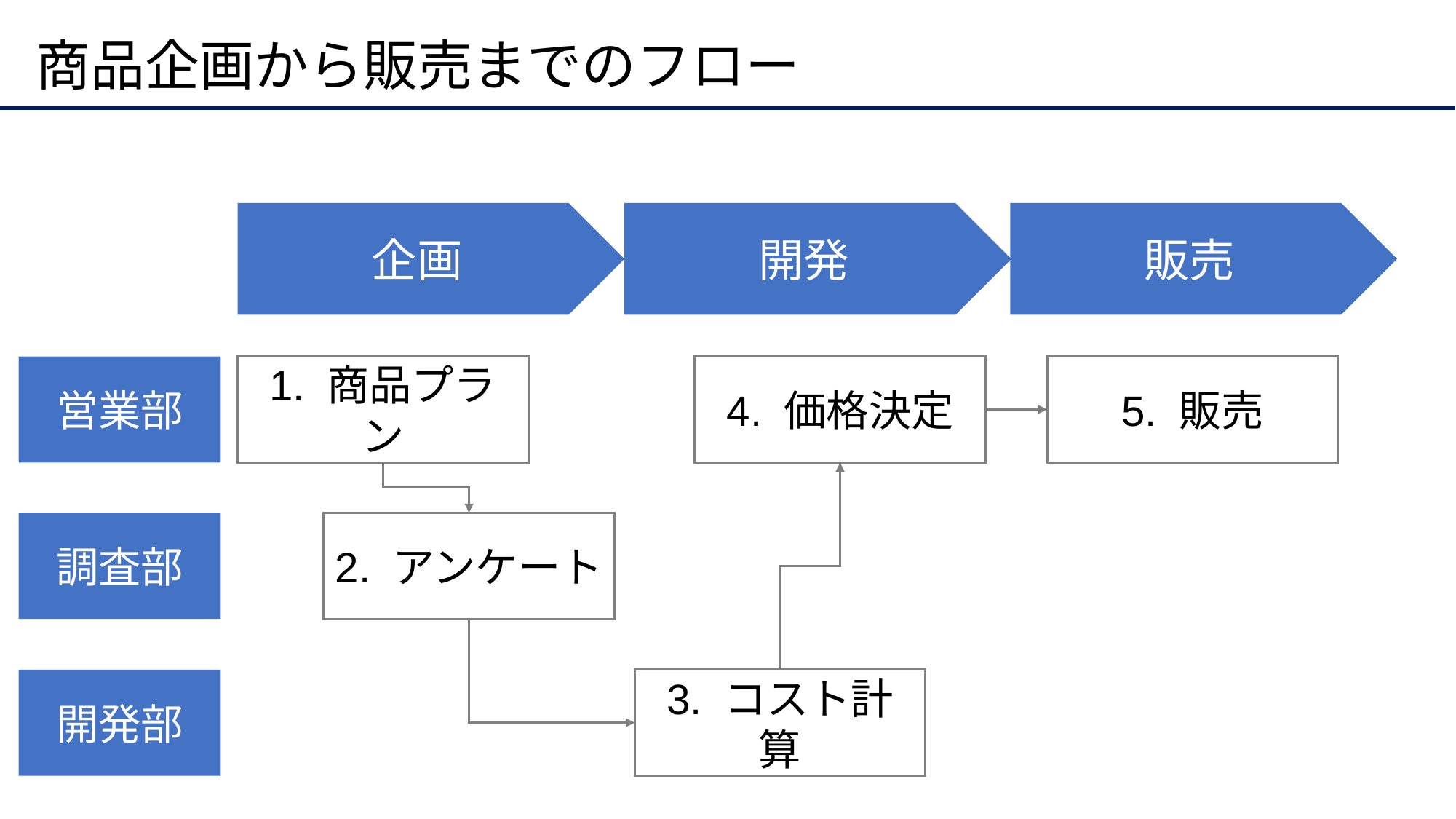

# 商品企画から販売までのフロー
企画
開発
販売
営業部
1. 商品プラン
4. 価格決定
5. 販売
調査部
2. アンケート
開発部
3. コスト計算